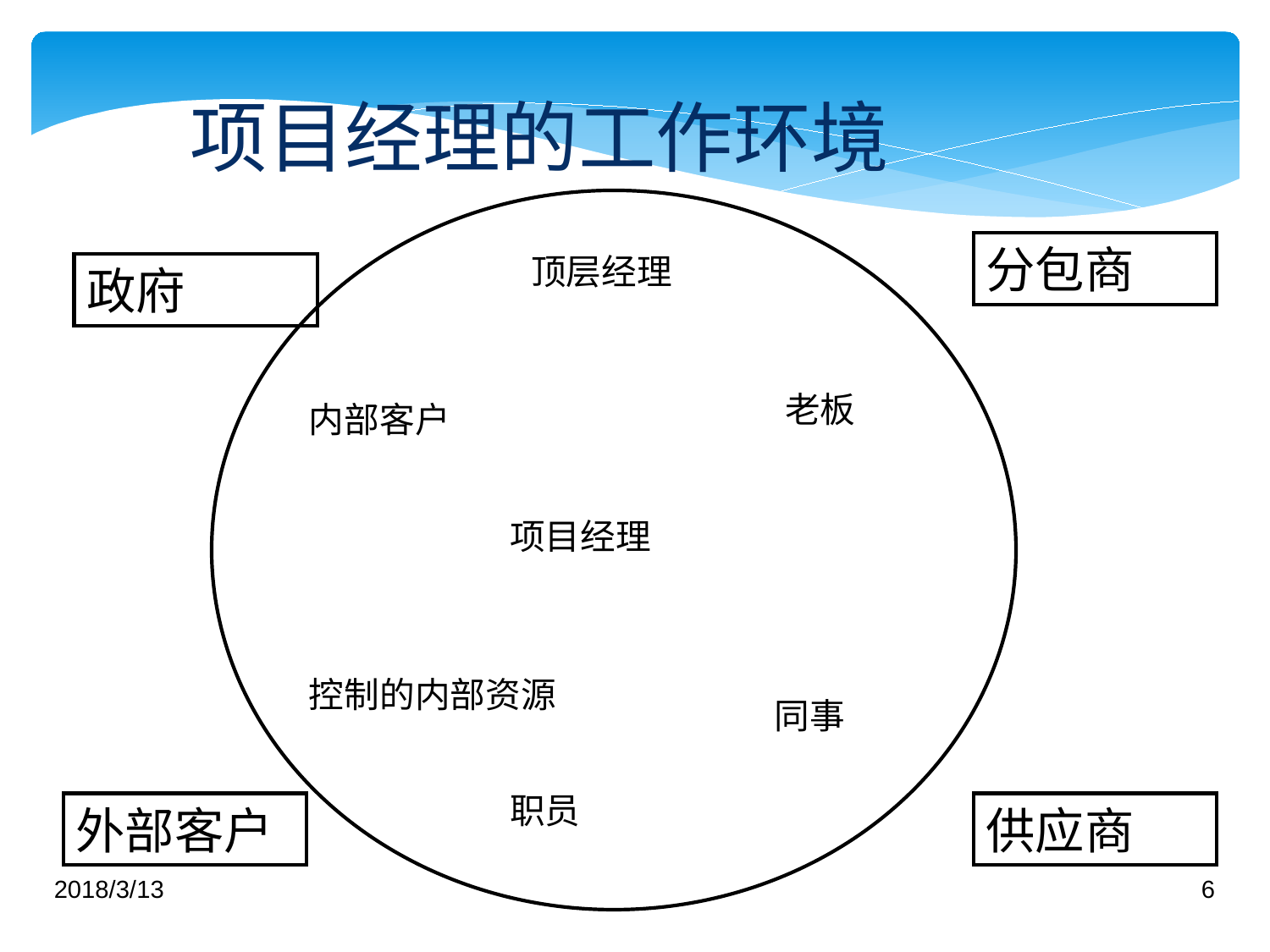

项目经理的工作环境

分包商
顶层经理
政府
老板
内部客户
项目经理
控制的内部资源
同事
职员
外部客户
供应商
2018/3/13
6